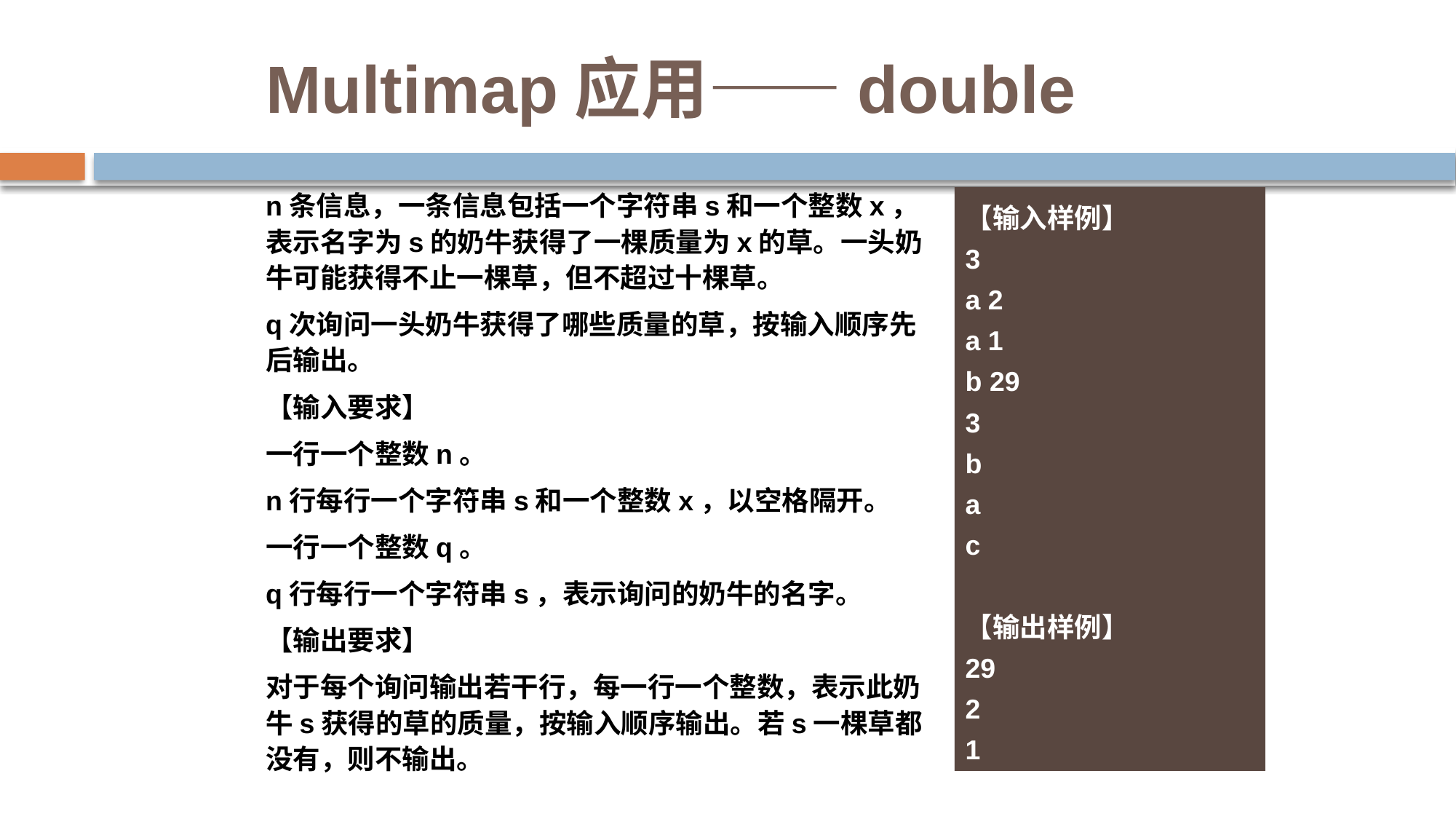

# Multimap应用——double
n条信息，一条信息包括一个字符串s和一个整数x，表示名字为s的奶牛获得了一棵质量为x的草。一头奶牛可能获得不止一棵草，但不超过十棵草。
q次询问一头奶牛获得了哪些质量的草，按输入顺序先后输出。
【输入要求】
一行一个整数n。
n行每行一个字符串s和一个整数x，以空格隔开。
一行一个整数q。
q行每行一个字符串s，表示询问的奶牛的名字。
【输出要求】
对于每个询问输出若干行，每一行一个整数，表示此奶牛s获得的草的质量，按输入顺序输出。若s一棵草都没有，则不输出。
【输入样例】
3
a 2
a 1
b 29
3
b
a
c

【输出样例】
29
2
1